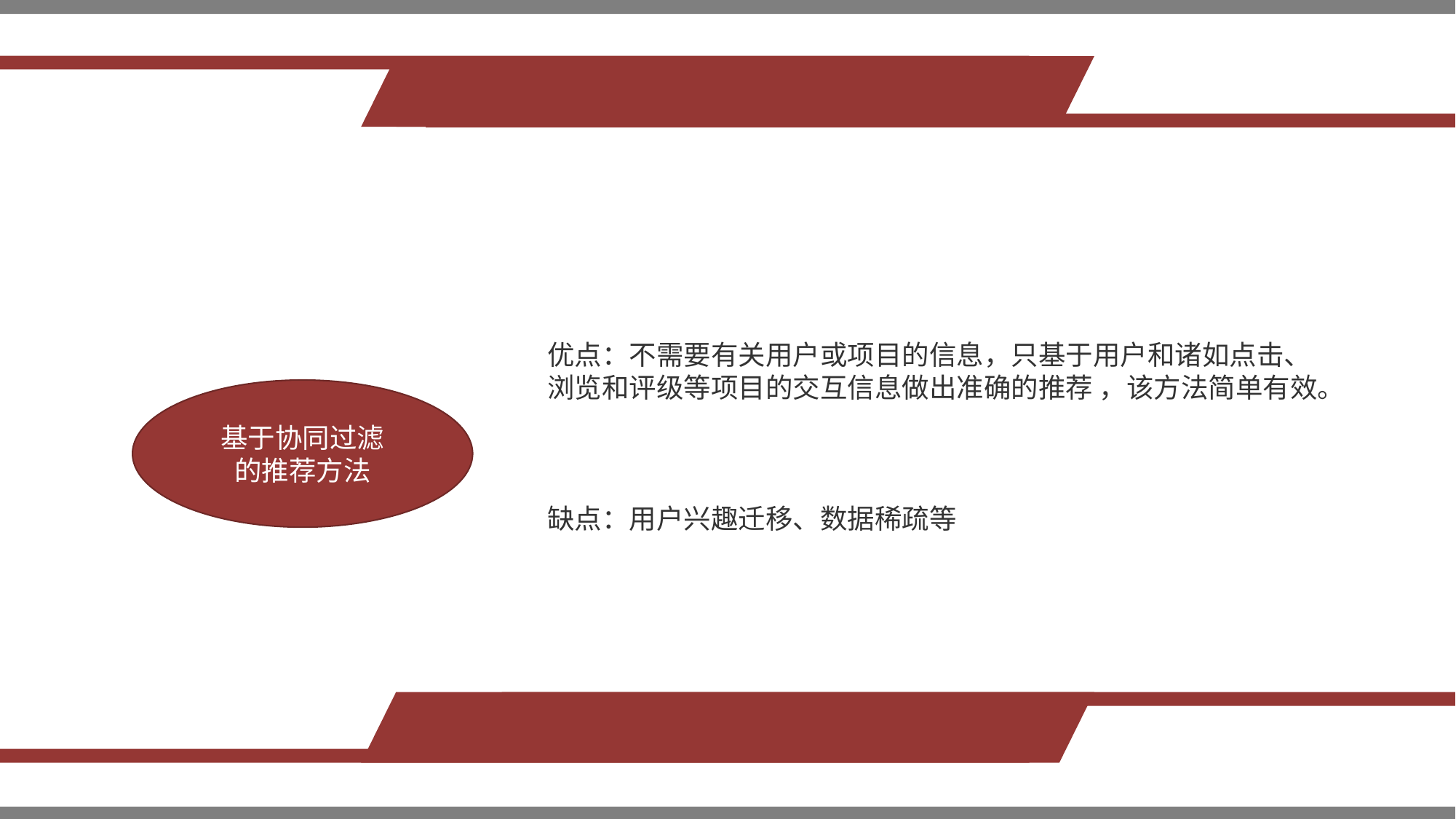

优点：不需要有关用户或项目的信息，只基于用户和诸如点击、浏览和评级等项目的交互信息做出准确的推荐 ，该方法简单有效。

缺点：用户兴趣迁移、数据稀疏等
基于协同过滤
的推荐方法